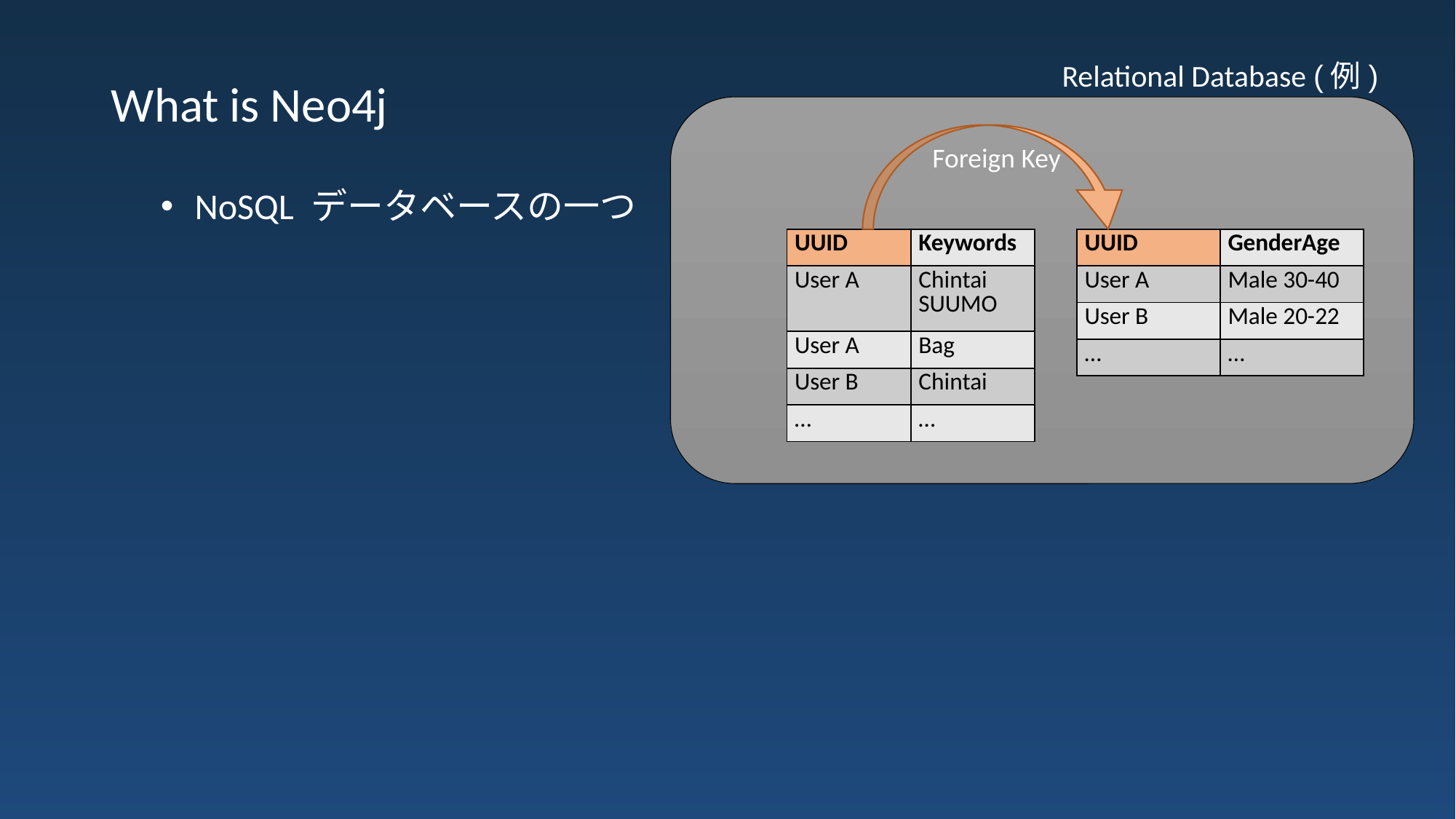

Relational Database (例)
What is Neo4j

Foreign Key
NoSQL データベースの一つ
| UUID | Keywords |
| --- | --- |
| User A | Chintai SUUMO |
| User A | Bag |
| User B | Chintai |
| … | … |
| UUID | GenderAge |
| --- | --- |
| User A | Male 30-40 |
| User B | Male 20-22 |
| … | … |